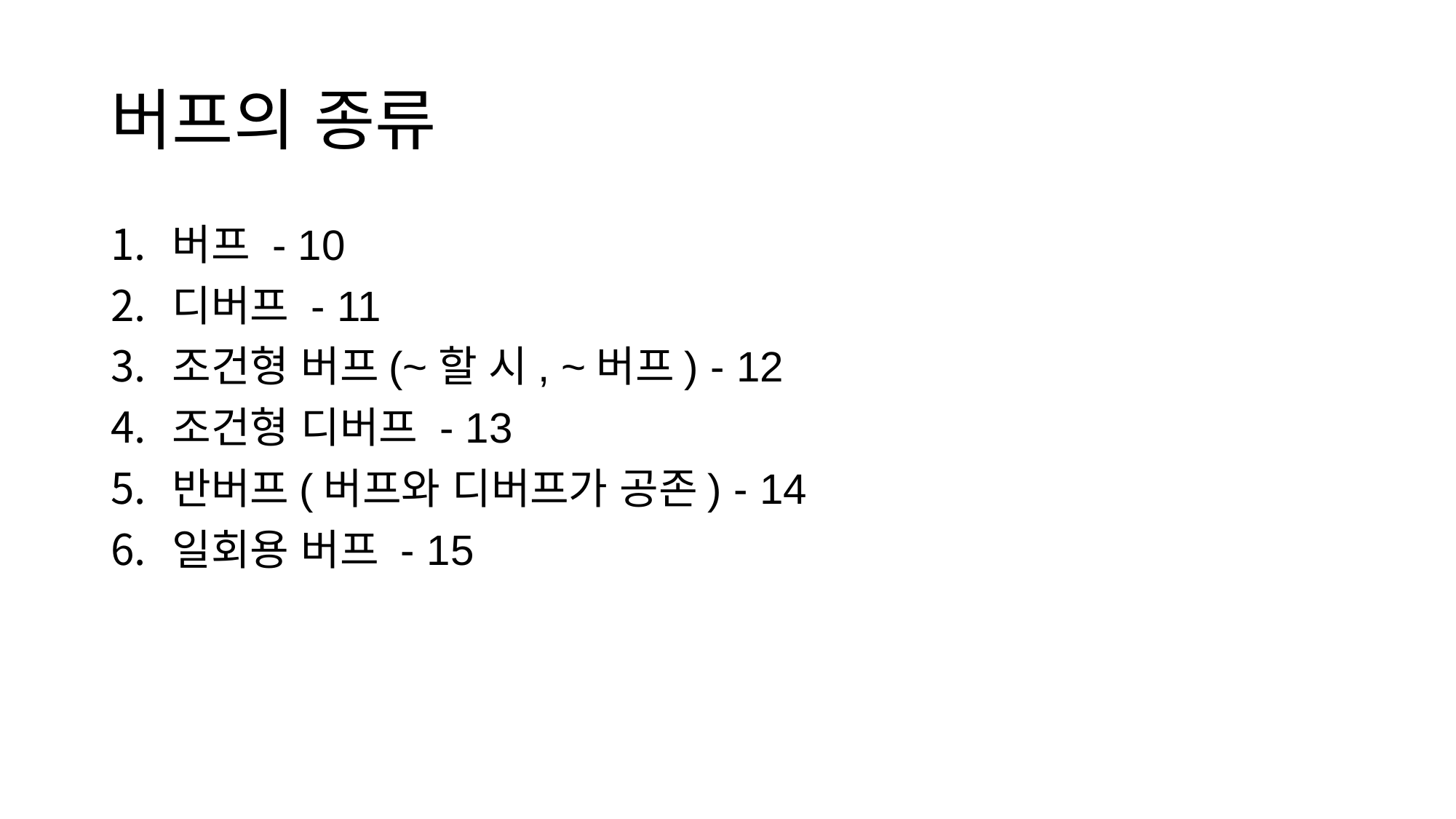

# 버프의 종류
버프 - 10
디버프 - 11
조건형 버프(~할 시, ~버프) - 12
조건형 디버프 - 13
반버프(버프와 디버프가 공존) - 14
일회용 버프 - 15